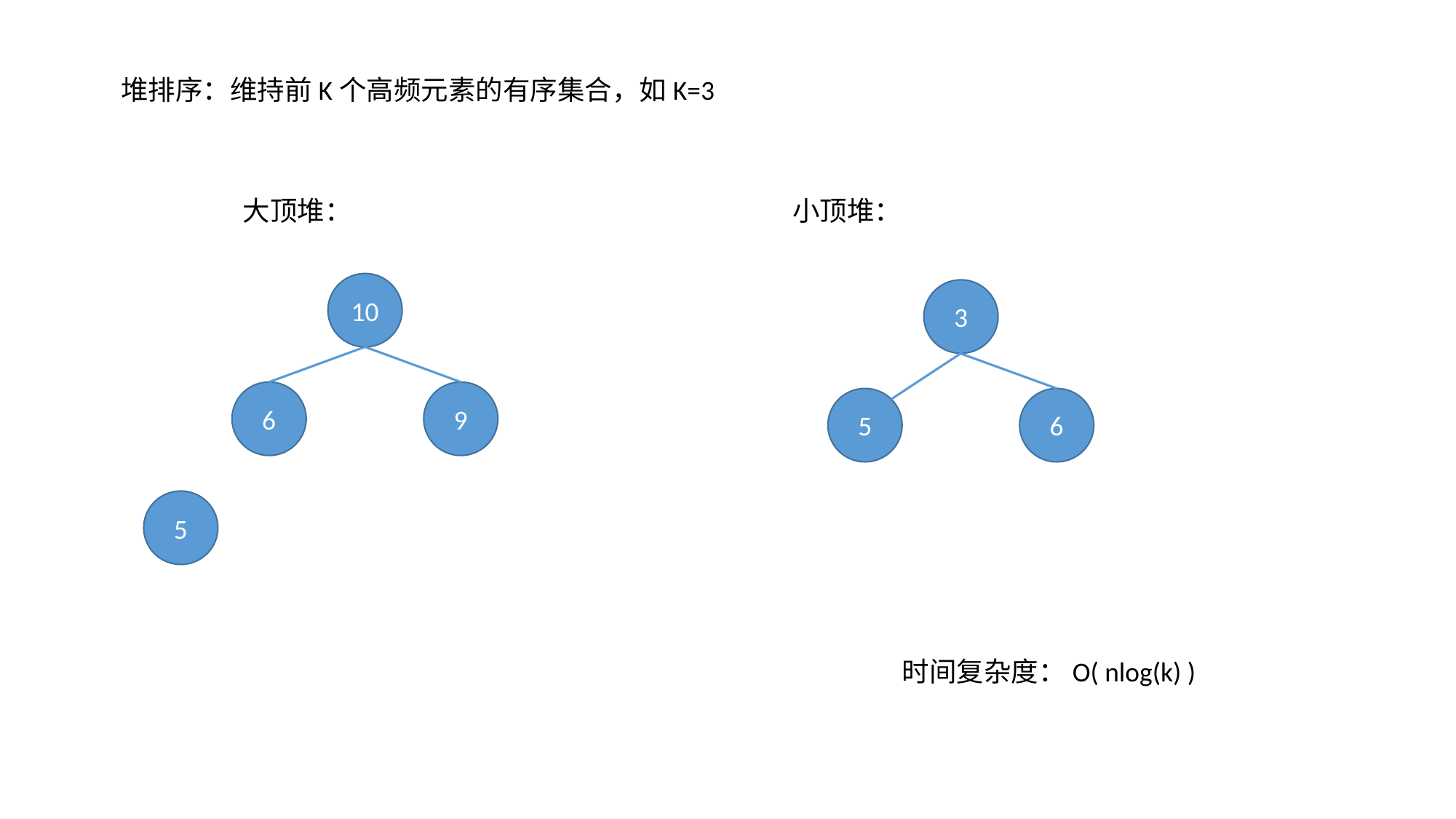

堆排序：维持前K个高频元素的有序集合，如K=3

大顶堆：
小顶堆：
10
3
6
9
5
6
5
时间复杂度：O( nlog(k) )